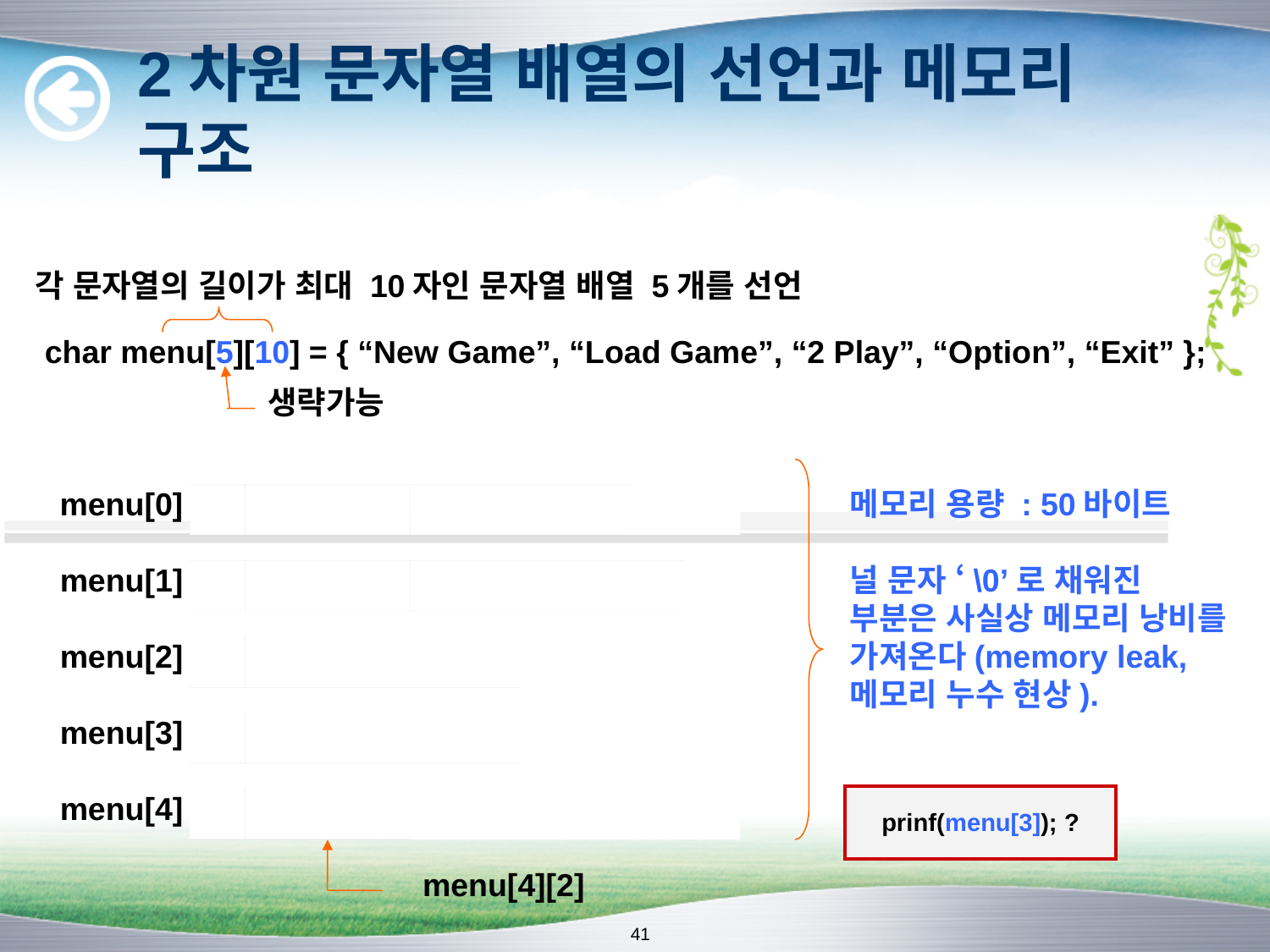

# 2차원 문자열 배열의 선언과 메모리 구조

각 문자열의 길이가 최대 10자인 문자열 배열 5개를 선언
char menu[5][10] = { “New Game”, “Load Game”, “2 Play”, “Option”, “Exit” };

생략가능

menu[0]

N

e

w

G

a

m

e

\0

\0
메모리 용량 : 50바이트

널 문자 ‘\0’로 채워진 부분은 사실상 메모리 낭비를 가져온다(memory leak, 메모리 누수 현상).

menu[1]

L

o

a

d

G

a

m

e

\0
menu[2]

2

P

l

a

y

\0

\0

\0

\0
menu[3]

O

p

t

i

o

n

\0

\0

\0

\0
| prinf(menu[3]); ? |
| --- |
menu[4]

E

x

i

t

\0

\0

\0

\0

\0

\0

menu[4][2]

41